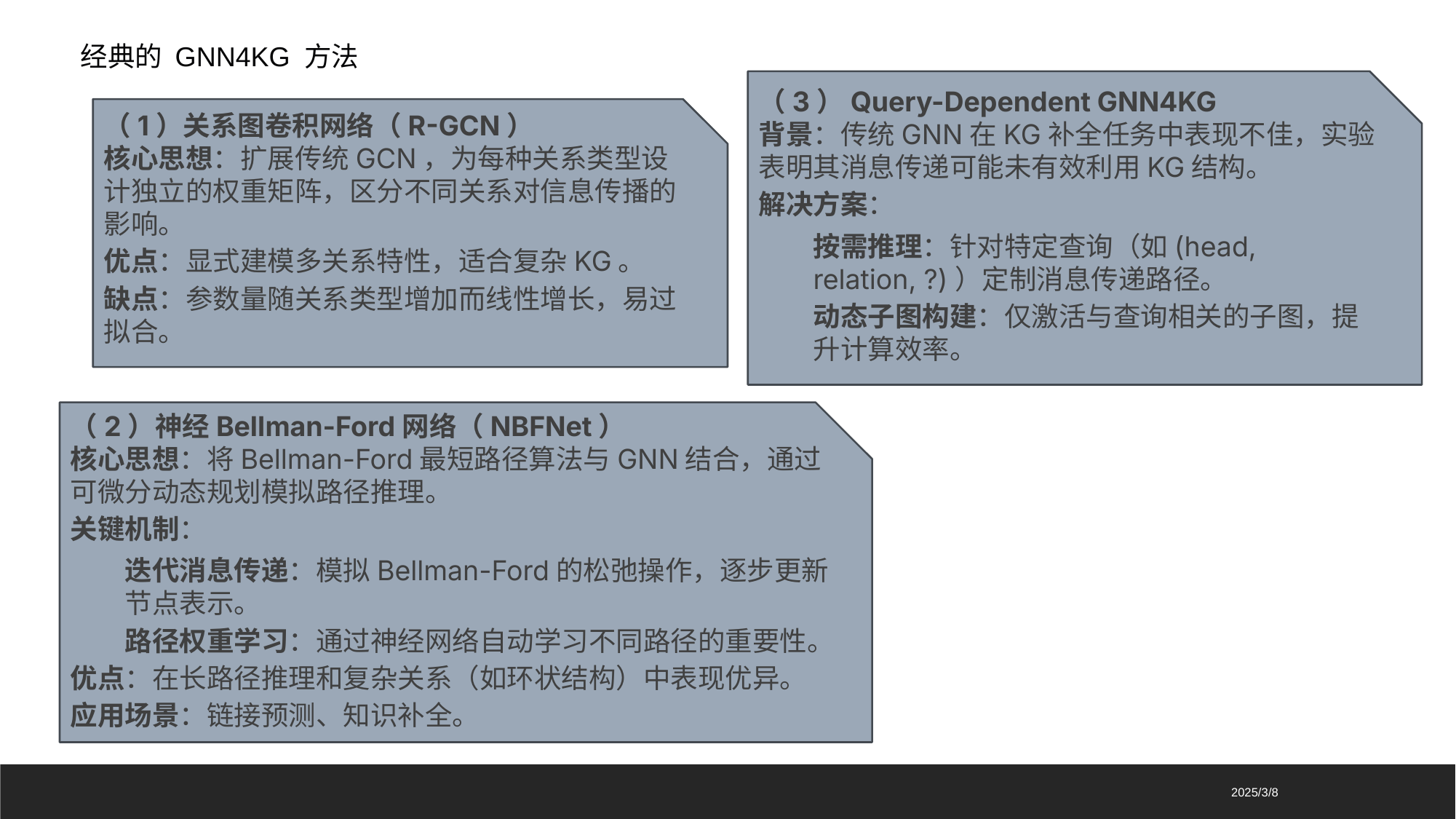

经典的 GNN4KG 方法
（3）Query-Dependent GNN4KG
背景：传统GNN在KG补全任务中表现不佳，实验表明其消息传递可能未有效利用KG结构。
解决方案：
按需推理：针对特定查询（如(head, relation, ?)）定制消息传递路径。
动态子图构建：仅激活与查询相关的子图，提升计算效率。

（1）关系图卷积网络（R-GCN）
核心思想：扩展传统GCN，为每种关系类型设计独立的权重矩阵，区分不同关系对信息传播的影响。
优点：显式建模多关系特性，适合复杂KG。
缺点：参数量随关系类型增加而线性增长，易过拟合。

（2）神经Bellman-Ford网络（NBFNet）
核心思想：将Bellman-Ford最短路径算法与GNN结合，通过可微分动态规划模拟路径推理。
关键机制：
迭代消息传递：模拟Bellman-Ford的松弛操作，逐步更新节点表示。
路径权重学习：通过神经网络自动学习不同路径的重要性。
优点：在长路径推理和复杂关系（如环状结构）中表现优异。
应用场景：链接预测、知识补全。

2025/3/8